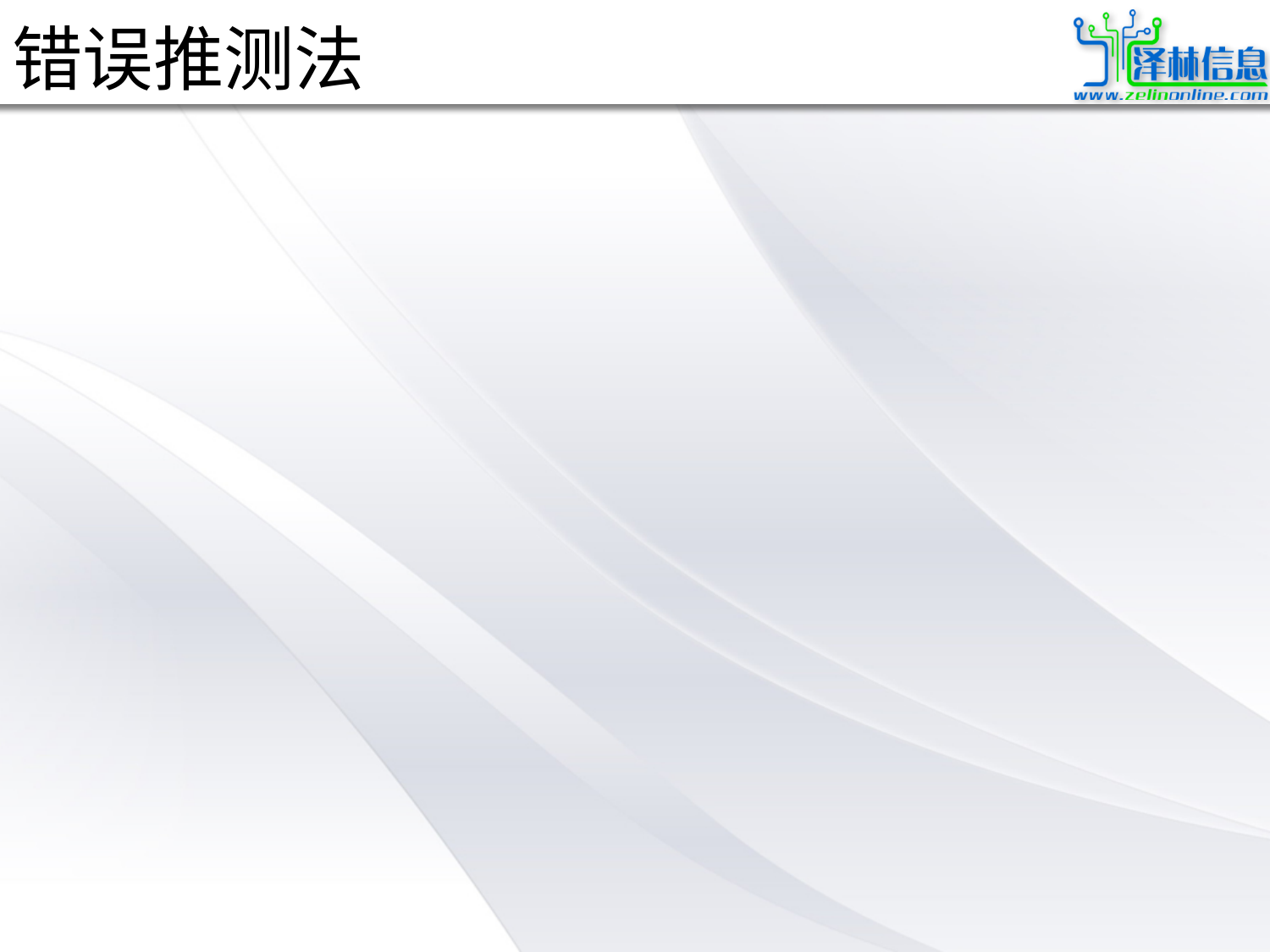

# 错误推测法
例如，针对例3，采用错误推测法还可补充设计一些测试用例：
1、  程序是否把空格作为回答
2、  在回答记录中混有标准答案记录
3、  除了标题记录外，还有一些的记录最后一个字符即不是2也不是       3
4、  有两个学生的学号相同
5、试题数是负数。